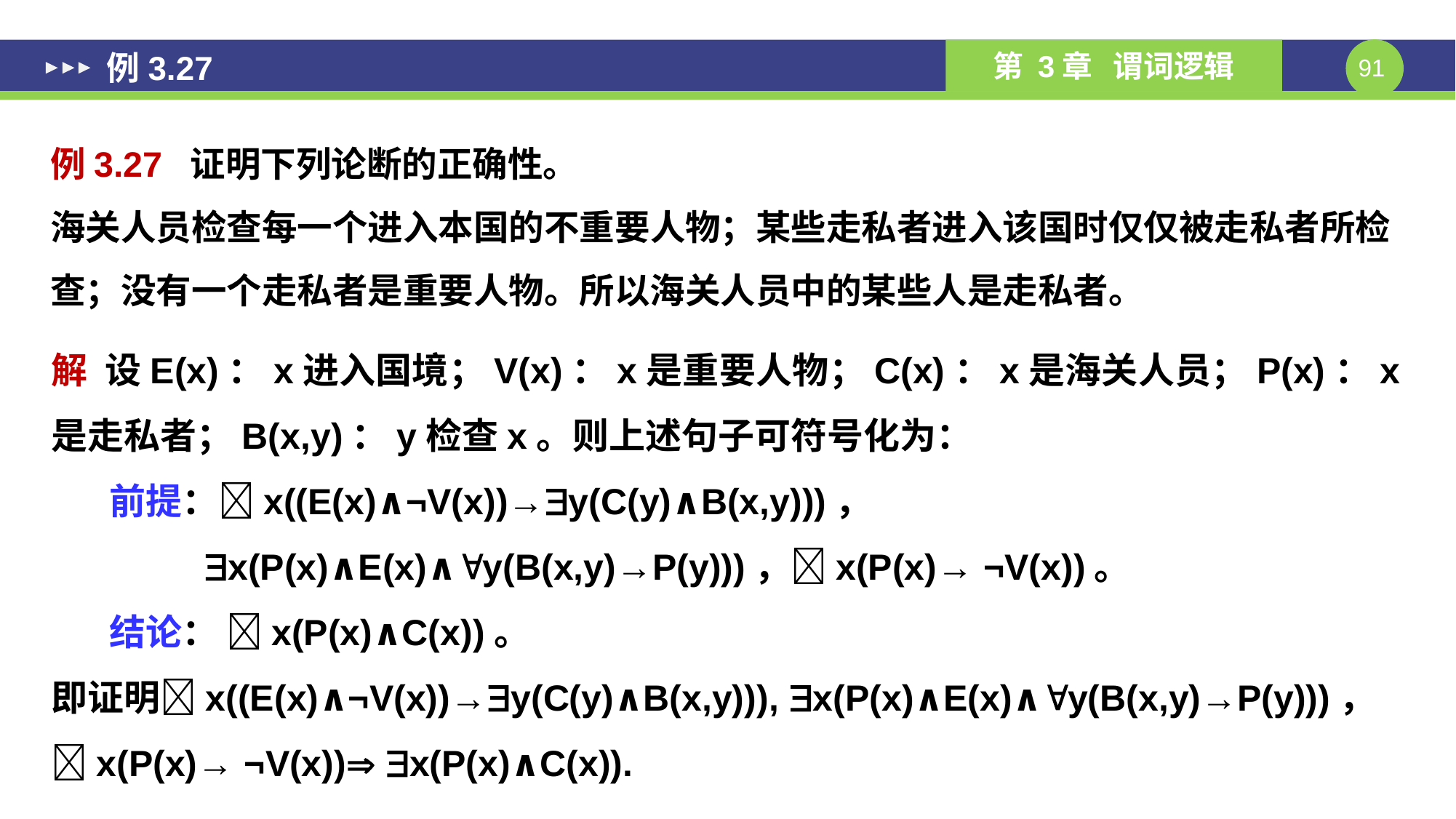

例3.27
例3.27  证明下列论断的正确性。
海关人员检查每一个进入本国的不重要人物；某些走私者进入该国时仅仅被走私者所检查；没有一个走私者是重要人物。所以海关人员中的某些人是走私者。
解  设E(x)：x进入国境；V(x)：x是重要人物；C(x)：x是海关人员；P(x)：x是走私者；B(x,y)：y检查x。则上述句子可符号化为：
      前提：∀x((E(x)∧¬V(x))→∃y(C(y)∧B(x,y)))，
               ∃x(P(x)∧E(x)∧∀y(B(x,y)→P(y)))，∀x(P(x)→ ¬V(x))。
      结论： ∃x(P(x)∧C(x))。
即证明∀x((E(x)∧¬V(x))→∃y(C(y)∧B(x,y))), ∃x(P(x)∧E(x)∧∀y(B(x,y)→P(y)))，∀x(P(x)→ ¬V(x))⇒ ∃x(P(x)∧C(x)).